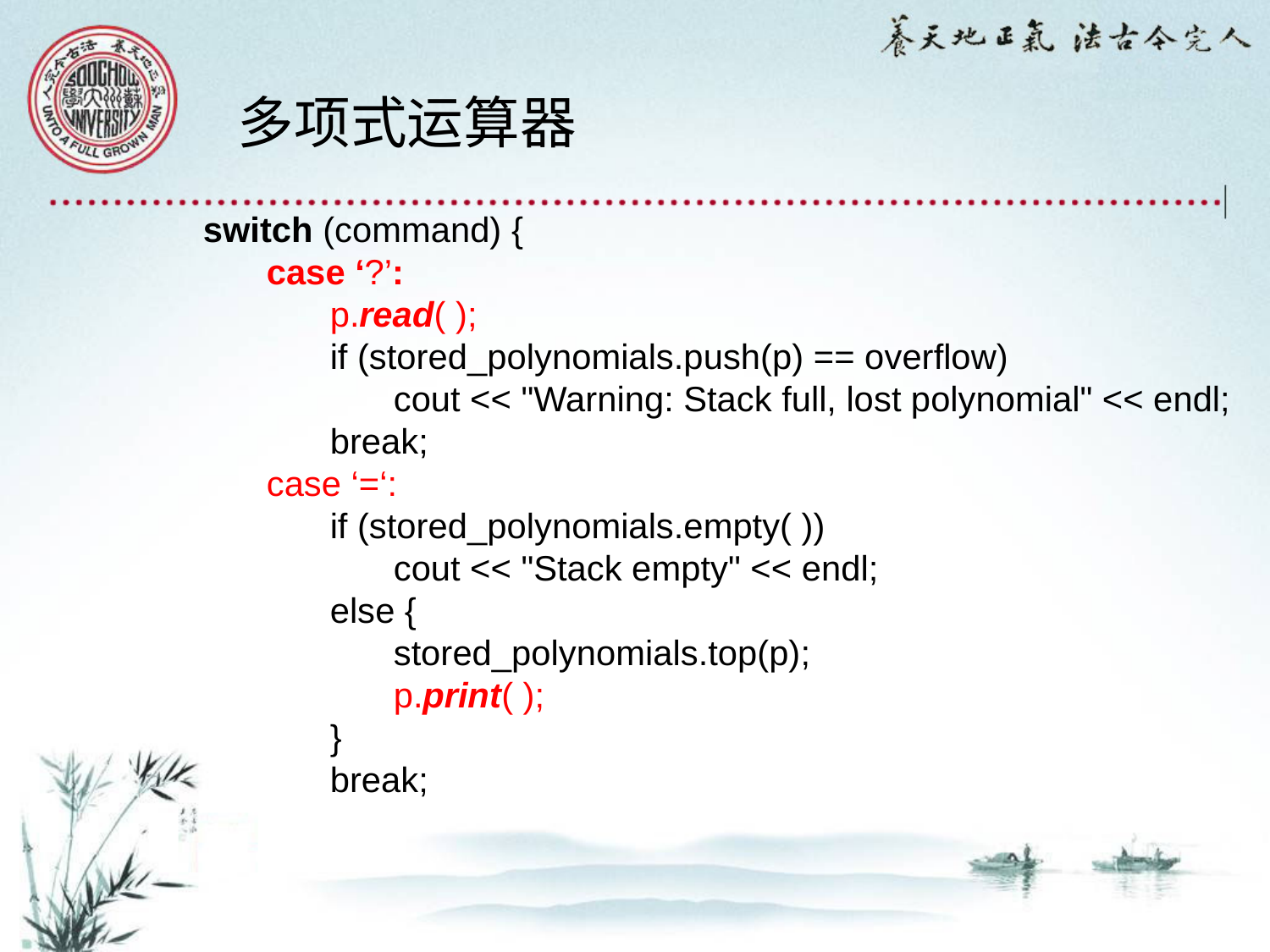

# 多项式运算器

switch (command) {
case ‘?’:
p.read( );
if (stored_polynomials.push(p) == overflow)
cout << "Warning: Stack full, lost polynomial" << endl;
break;
case ‘=‘:
if (stored_polynomials.empty( ))
cout << "Stack empty" << endl;
else {
stored_polynomials.top(p);
p.print( );
}
break;